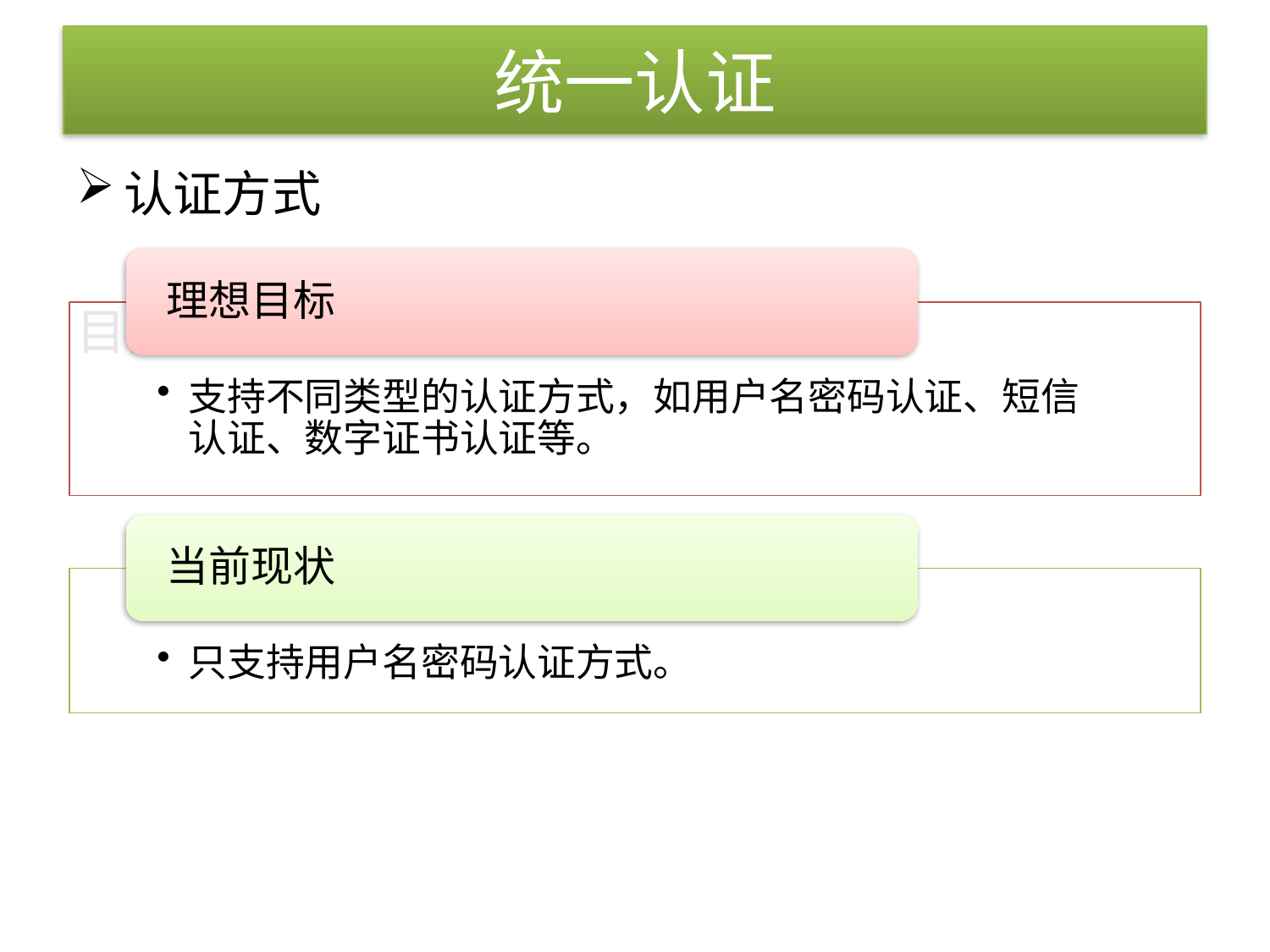

统一认证
#
认证方式

目前系统基于简单的用户名、密码认证
支持不同类型的认证方式，如用户名密码认证、短信认证、数字证书认证等。
理想目标
只支持用户名密码认证方式。
当前现状